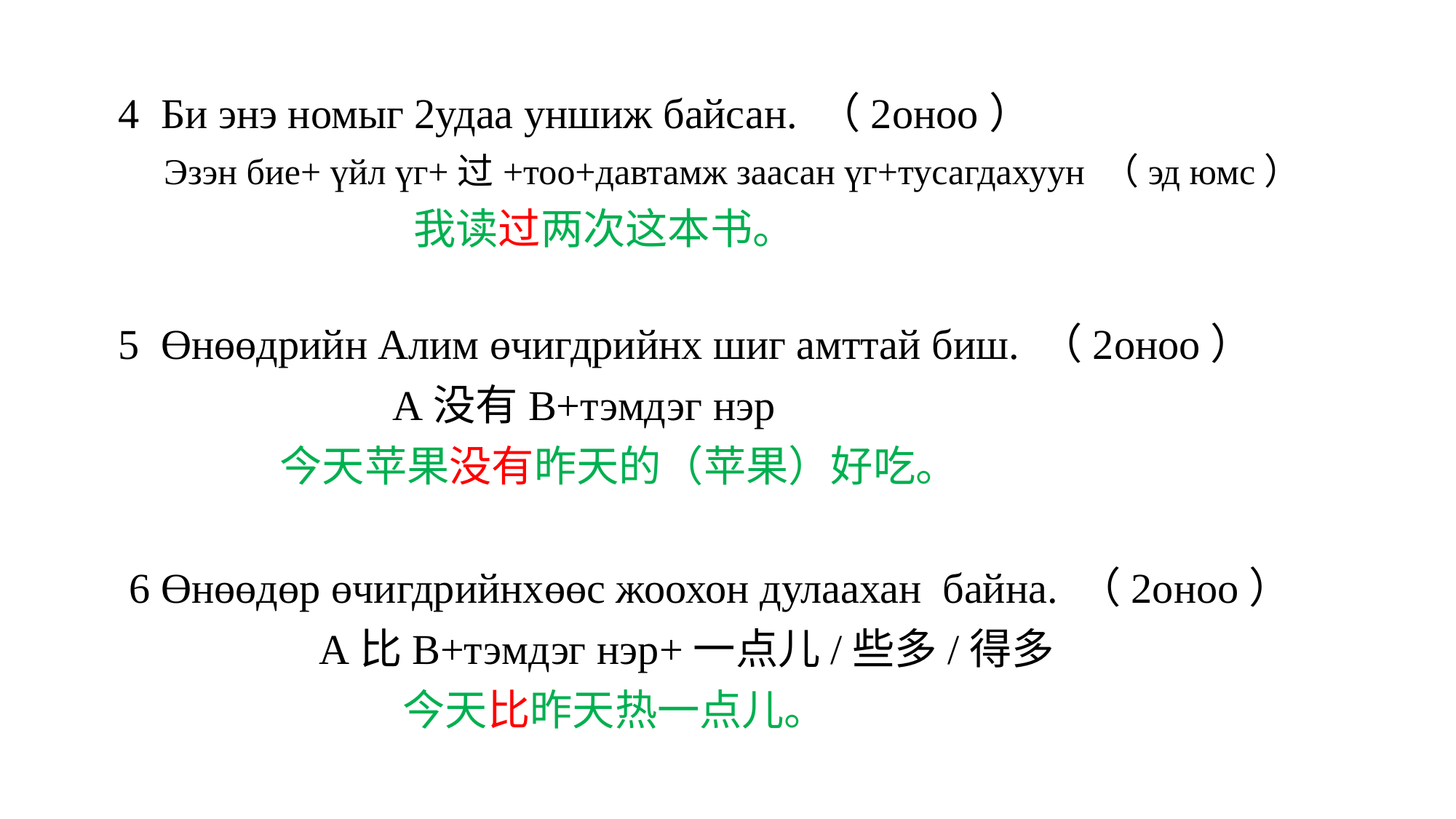

4  Би энэ номыг 2удаа уншиж байсан. （2оноо）
     Эзэн бие+ үйл үг+过+тоо+давтамж заасан үг+тусагдахуун （эд юмс）
                                   我读过两次这本书。

5  Өнөөдрийн Алим өчигдрийнх шиг амттай биш. （2оноо）
                          A没有B+тэмдэг нэр
                今天苹果没有昨天的（苹果）好吃。

 6 Өнөөдөр өчигдрийнхөөс жоохон дулаахан  байна. （2оноо）
                   A比B+тэмдэг нэр+一点儿/些多/得多
                             今天比昨天热一点儿。